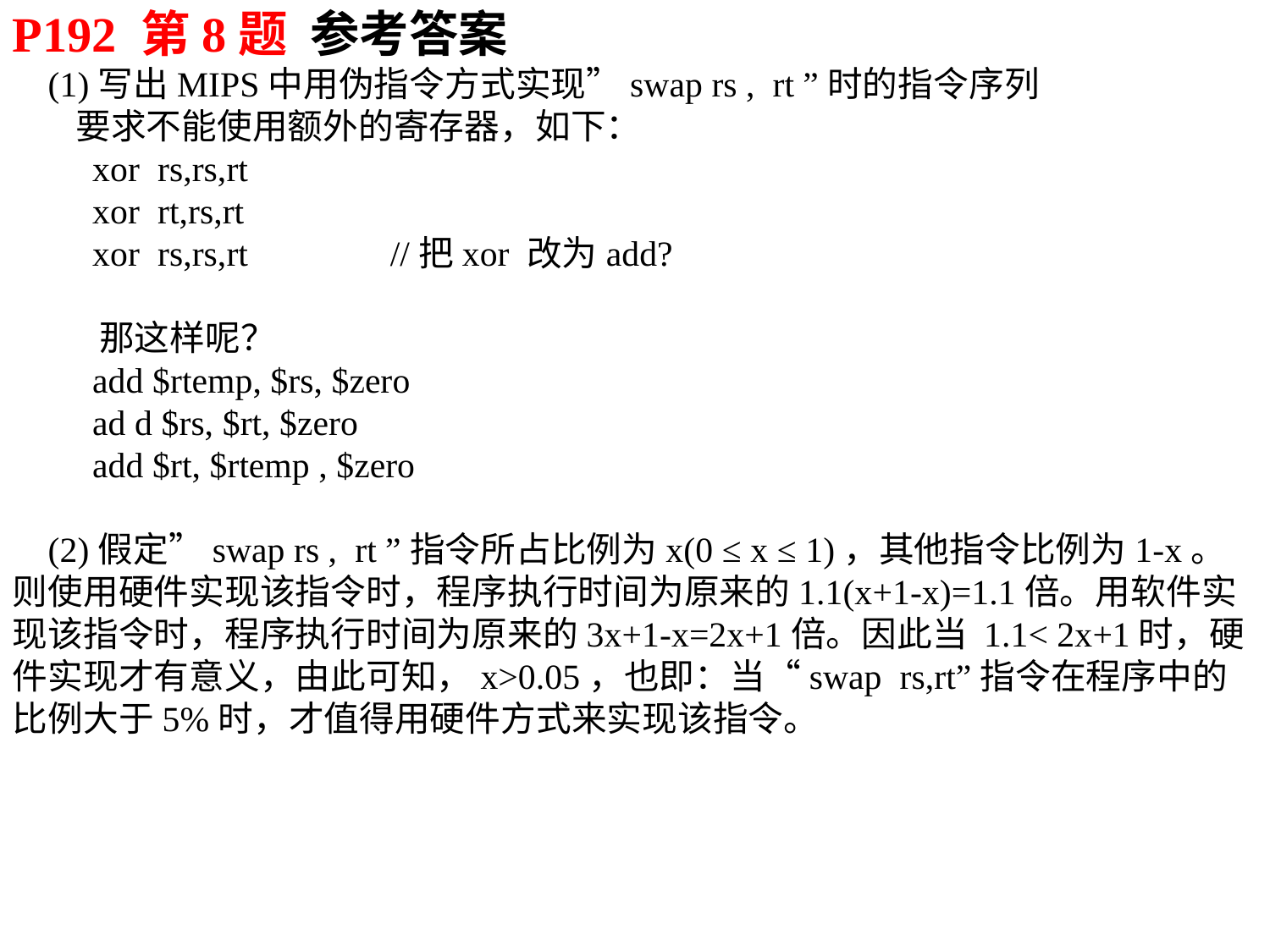

P192 第8题  参考答案
    (1)写出MIPS中用伪指令方式实现”swap rs ,  rt ”时的指令序列
       要求不能使用额外的寄存器，如下：
         xor  rs,rs,rt
         xor  rt,rs,rt
         xor  rs,rs,rt                //把xor 改为add?

          那这样呢？
         add $rtemp, $rs, $zero
         ad d $rs, $rt, $zero
         add $rt, $rtemp , $zero

    (2)假定”swap rs ,  rt ”指令所占比例为x(0 ≤ x ≤ 1)，其他指令比例为1-x。则使用硬件实现该指令时，程序执行时间为原来的1.1(x+1-x)=1.1倍。用软件实现该指令时，程序执行时间为原来的3x+1-x=2x+1倍。因此当 1.1< 2x+1时，硬件实现才有意义，由此可知，x>0.05，也即：当“swap  rs,rt”指令在程序中的比例大于5%时，才值得用硬件方式来实现该指令。